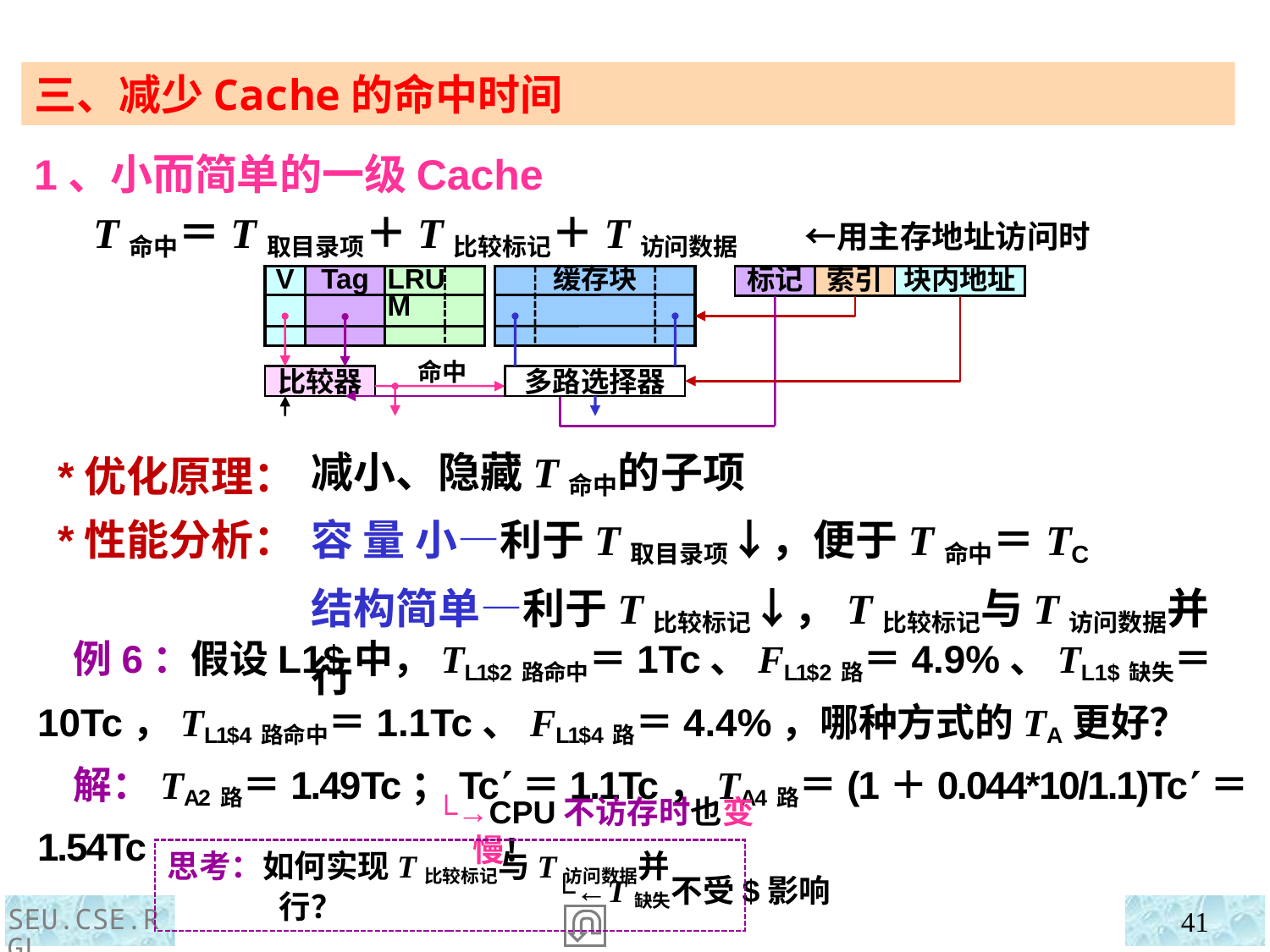

三、减少Cache的命中时间
1、小而简单的一级Cache
     T命中＝T取目录项＋T比较标记＋T访问数据       ←用主存地址访问时

  *优化原理：
  *性能分析：
V
Tag
LRU  M
缓存块

标记
索引
块内地址

命中
比较器

多路选择器

减小、隐藏T命中的子项
容 量 小—利于T取目录项↓，便于T命中＝TC
结构简单—利于T比较标记↓，T比较标记与T访问数据并行
   例6：假设L1$中，TL1$2路命中＝1Tc、FL1$2路＝4.9%、TL1$缺失＝10Tc，TL1$4路命中＝1.1Tc、FL1$4路＝4.4%，哪种方式的TA更好？
   解：TA2路＝1.49Tc；Tc′＝1.1Tc，TA4路＝(1＋0.044*10/1.1)Tc′＝1.54Tc
                                                          └←T缺失不受$影响
└→CPU不访存时也变慢！
思考：如何实现T比较标记与T访问数据并行？
SEU.CSE.RGL
41